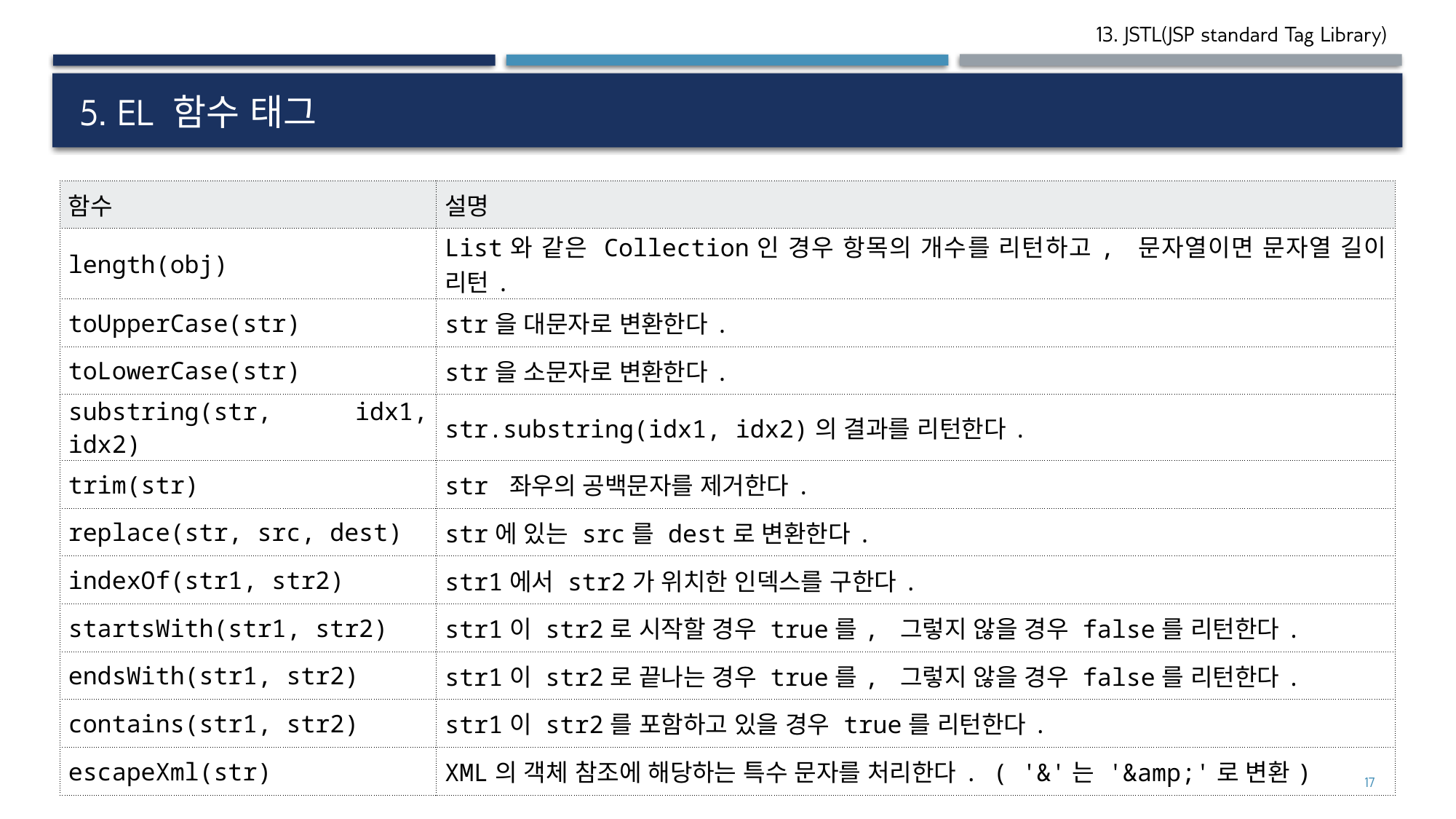

# 5. EL 함수 태그
| 함수 | 설명 |
| --- | --- |
| length(obj) | List와 같은 Collection인 경우 항목의 개수를 리턴하고, 문자열이면 문자열 길이 리턴. |
| toUpperCase(str) | str을 대문자로 변환한다. |
| toLowerCase(str) | str을 소문자로 변환한다. |
| substring(str, idx1, idx2) | str.substring(idx1, idx2)의 결과를 리턴한다. |
| trim(str) | str 좌우의 공백문자를 제거한다. |
| replace(str, src, dest) | str에 있는 src를 dest로 변환한다. |
| indexOf(str1, str2) | str1에서 str2가 위치한 인덱스를 구한다. |
| startsWith(str1, str2) | str1이 str2로 시작할 경우 true를, 그렇지 않을 경우 false를 리턴한다. |
| endsWith(str1, str2) | str1이 str2로 끝나는 경우 true를, 그렇지 않을 경우 false를 리턴한다. |
| contains(str1, str2) | str1이 str2를 포함하고 있을 경우 true를 리턴한다. |
| escapeXml(str) | XML의 객체 참조에 해당하는 특수 문자를 처리한다. ( '&'는 '&amp;'로 변환) |
17